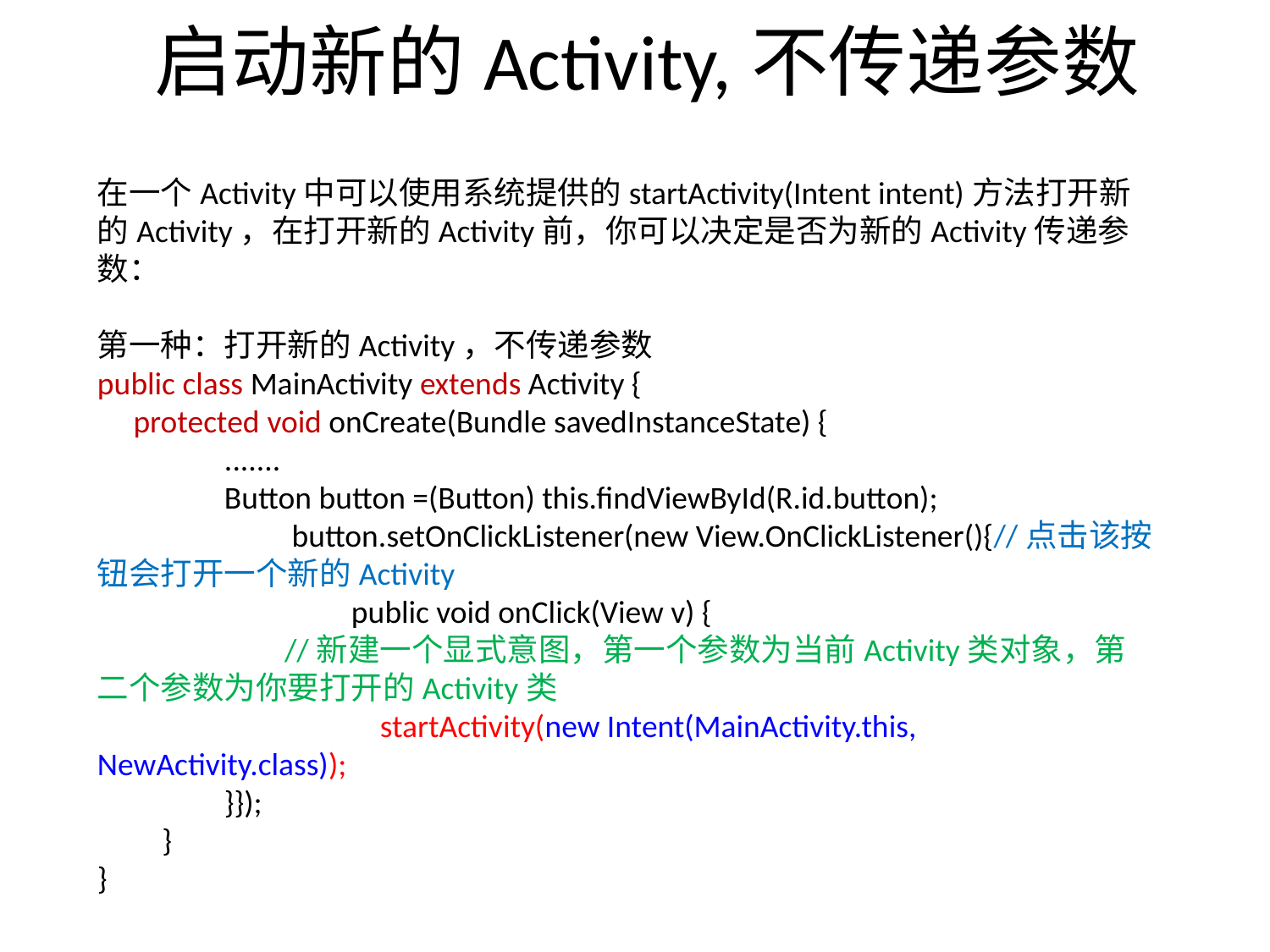

# 启动新的Activity,不传递参数
在一个Activity中可以使用系统提供的startActivity(Intent intent)方法打开新的Activity，在打开新的Activity前，你可以决定是否为新的Activity传递参数：

第一种：打开新的Activity，不传递参数
public class MainActivity extends Activity {
     protected void onCreate(Bundle savedInstanceState) {
	.......
	Button button =(Button) this.findViewById(R.id.button);
                           button.setOnClickListener(new View.OnClickListener(){//点击该按钮会打开一个新的Activity
		public void onClick(View v) {
                          //新建一个显式意图，第一个参数为当前Activity类对象，第二个参数为你要打开的Activity类
		    startActivity(new Intent(MainActivity.this, NewActivity.class));
	}});
         }
}